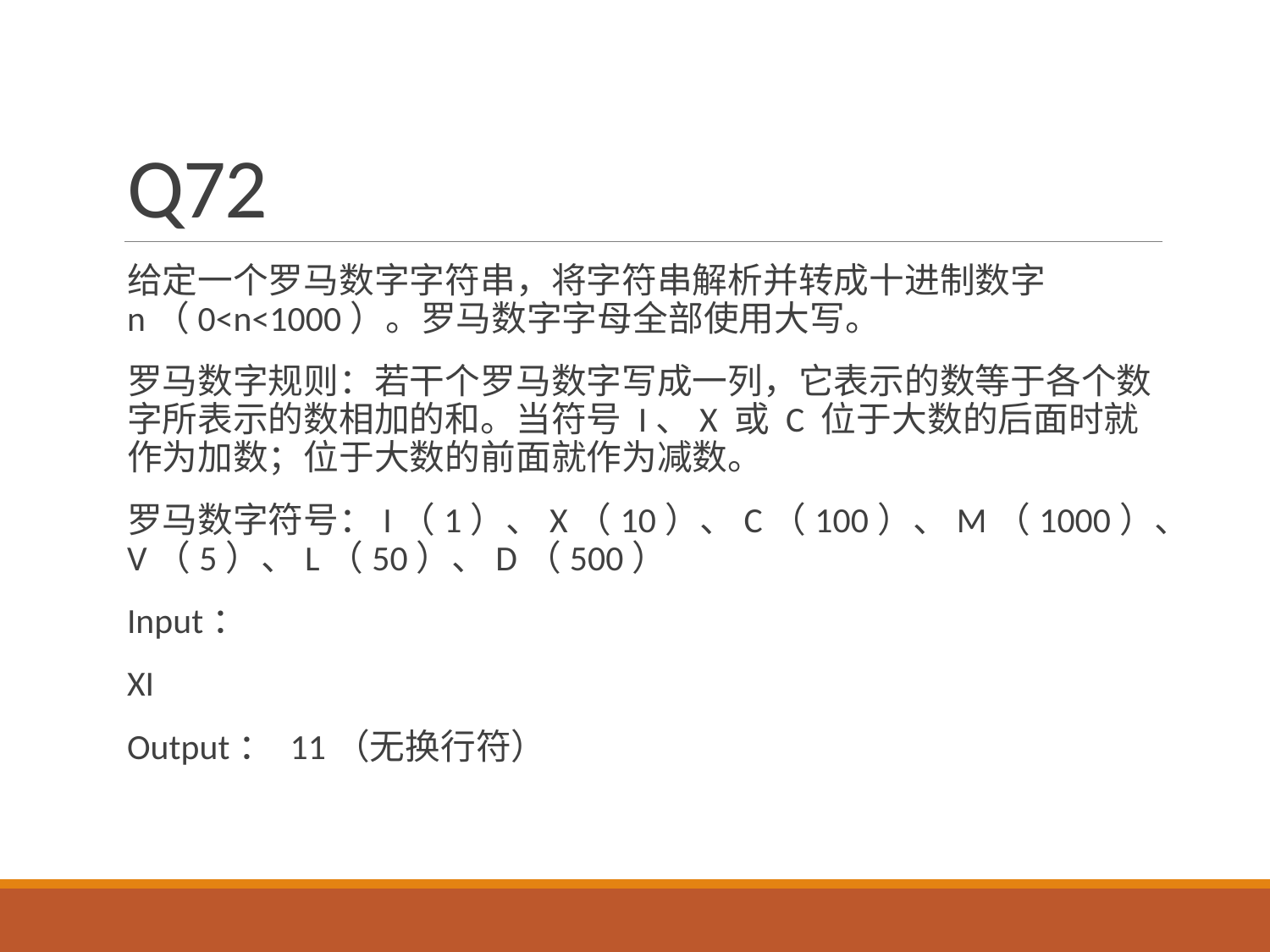

# Q72
给定一个罗马数字字符串，将字符串解析并转成十进制数字n（0<n<1000）。罗马数字字母全部使用大写。
罗马数字规则：若干个罗马数字写成一列，它表示的数等于各个数字所表示的数相加的和。当符号 I、X 或 C 位于大数的后面时就作为加数；位于大数的前面就作为减数。
罗马数字符号：I（1）、X（10）、C（100）、M（1000）、V（5）、L（50）、D（500）
Input：
XI
Output： 11（无换行符）